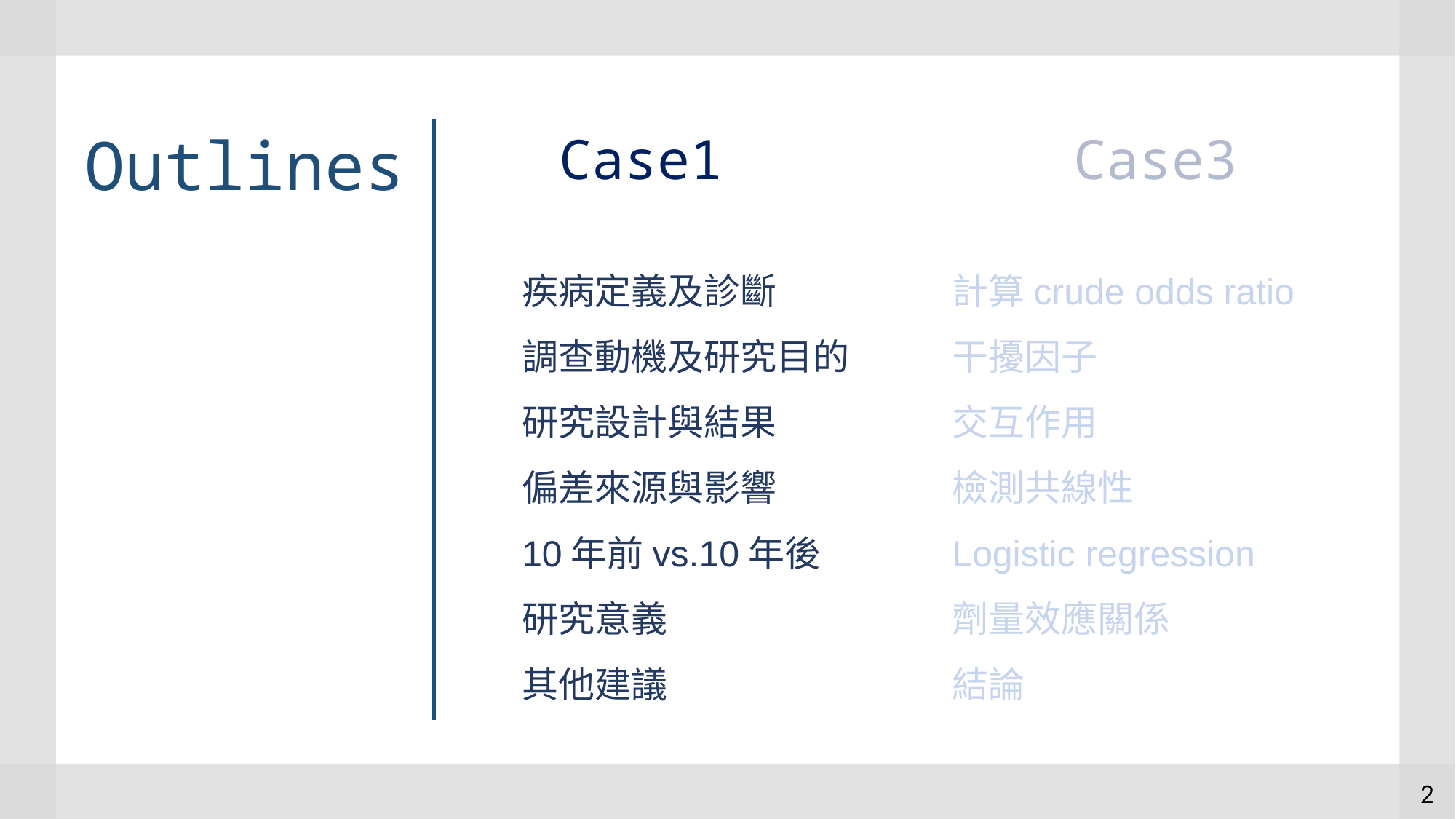

Outlines
Case1
Case3
疾病定義及診斷
調查動機及研究目的
研究設計與結果
偏差來源與影響
10年前vs.10年後
研究意義
其他建議
計算crude odds ratio
干擾因子
交互作用
檢測共線性
Logistic regression
劑量效應關係
結論

2